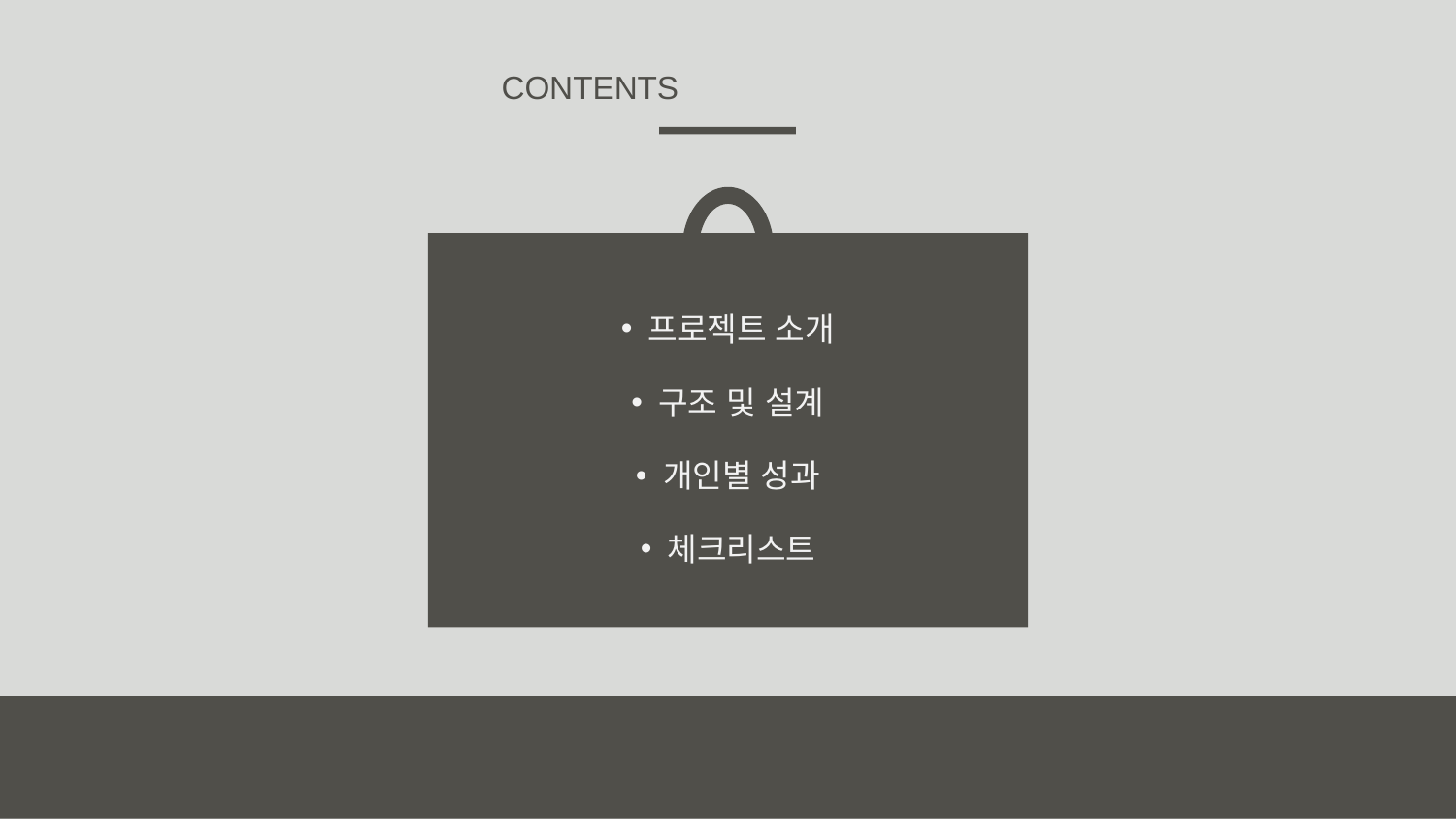

CONTENTS

프로젝트 소개
구조 및 설계
개인별 성과
체크리스트